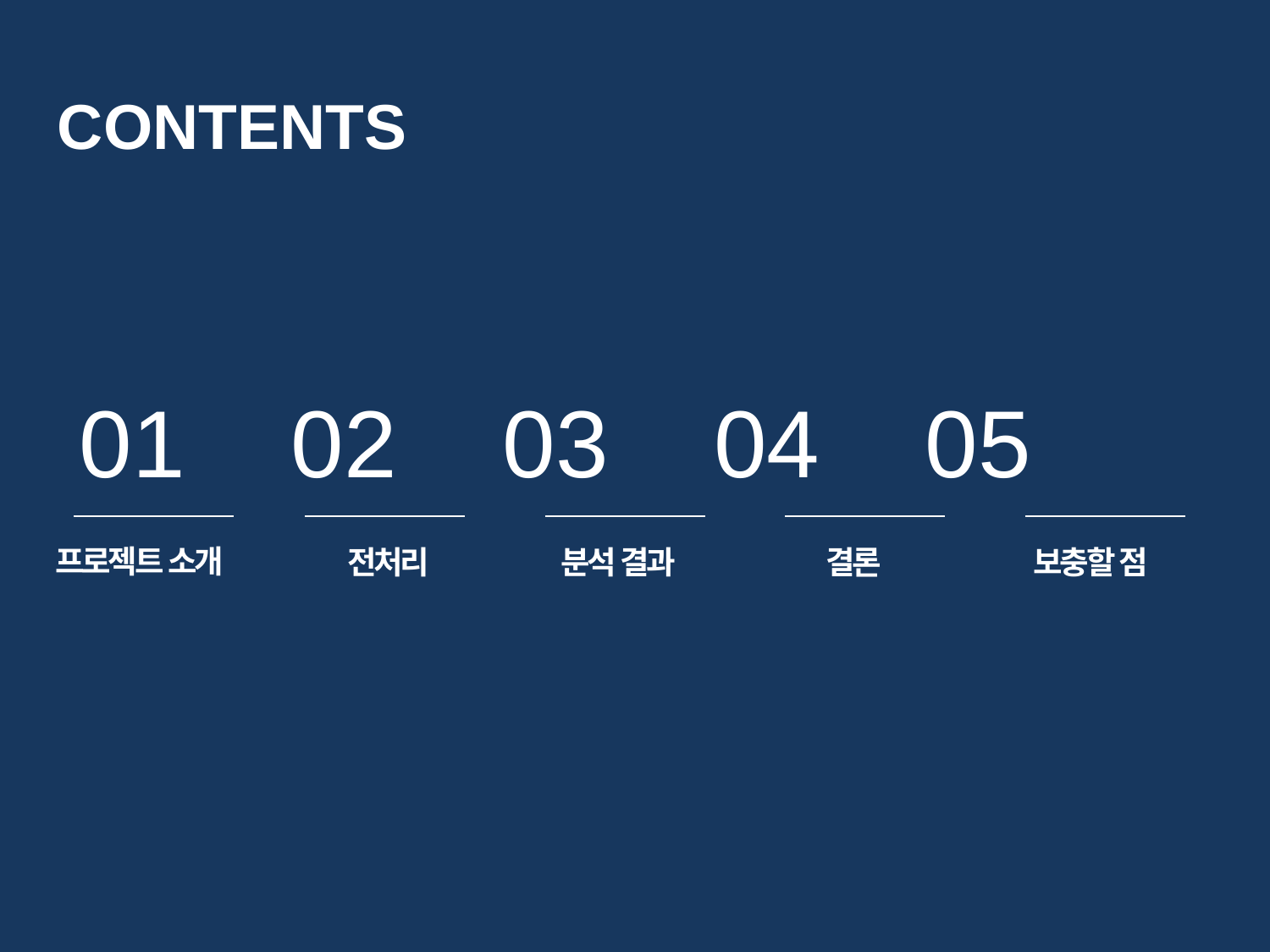

CONTENTS
01    02    03    04    05
프로젝트 소개
전처리
분석 결과
결론
보충할 점